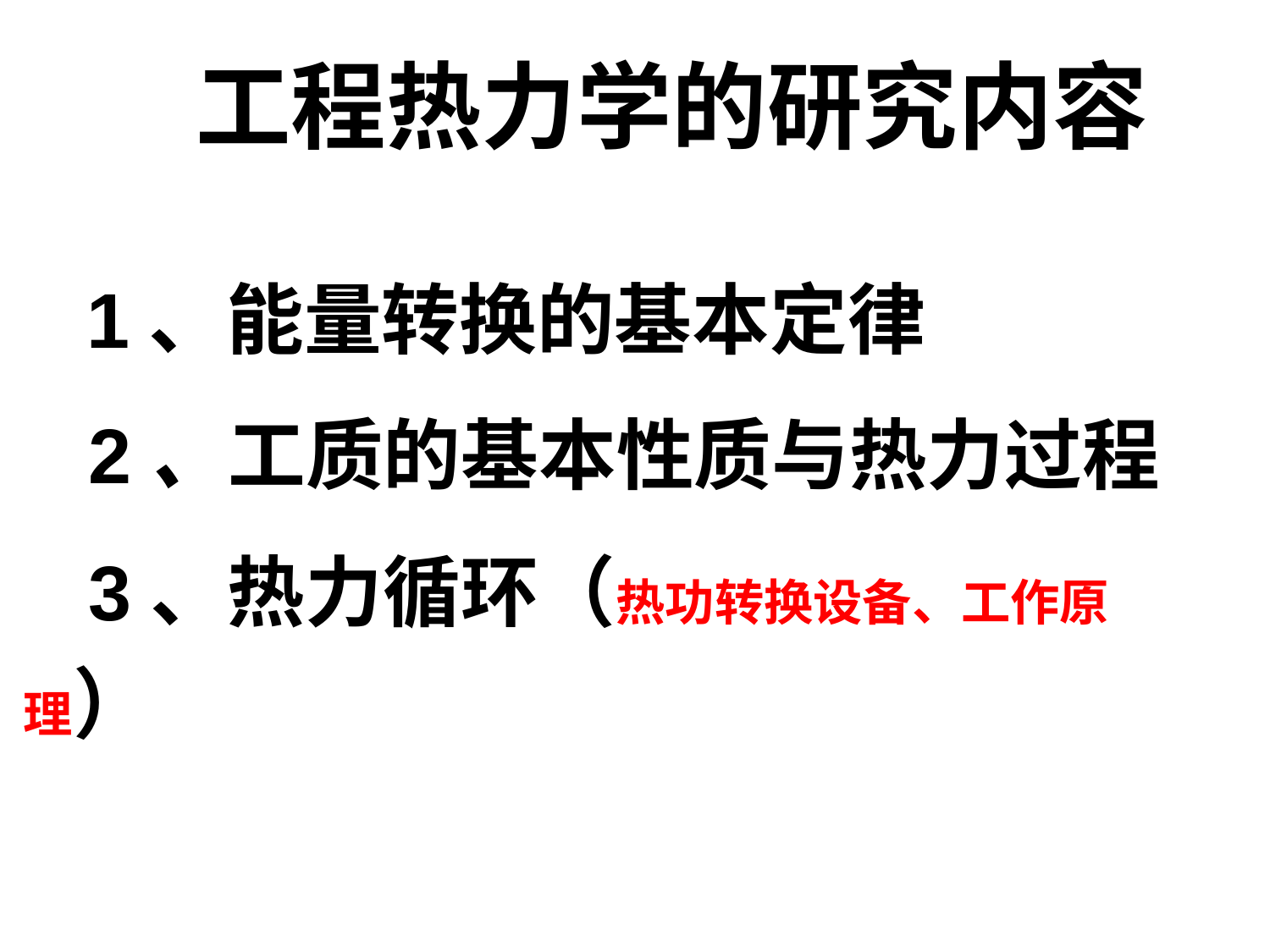

# 工程热力学的研究内容
 1、能量转换的基本定律
     2、工质的基本性质与热力过程
   3、热力循环（热功转换设备、工作原理）